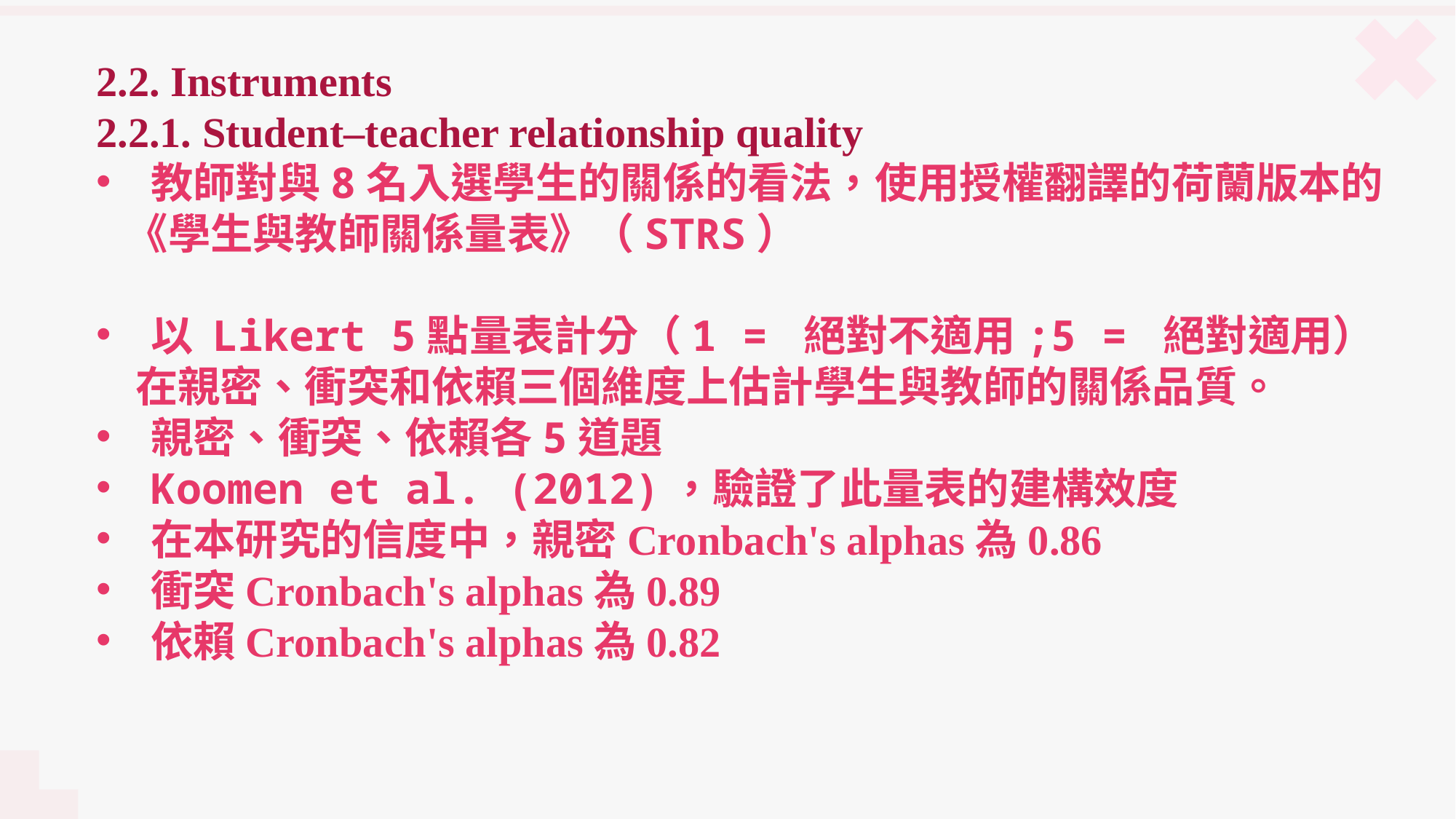

2.2. Instruments
2.2.1. Student–teacher relationship quality
教師對與8名入選學生的關係的看法，使用授權翻譯的荷蘭版本的
  《學生與教師關係量表》（STRS）

以 Likert 5點量表計分（1 = 絕對不適用;5 = 絕對適用）
   在親密、衝突和依賴三個維度上估計學生與教師的關係品質。
親密、衝突、依賴各5道題
Koomen et al. (2012)，驗證了此量表的建構效度
在本研究的信度中，親密Cronbach's alphas為0.86
衝突Cronbach's alphas為0.89
依賴Cronbach's alphas為0.82